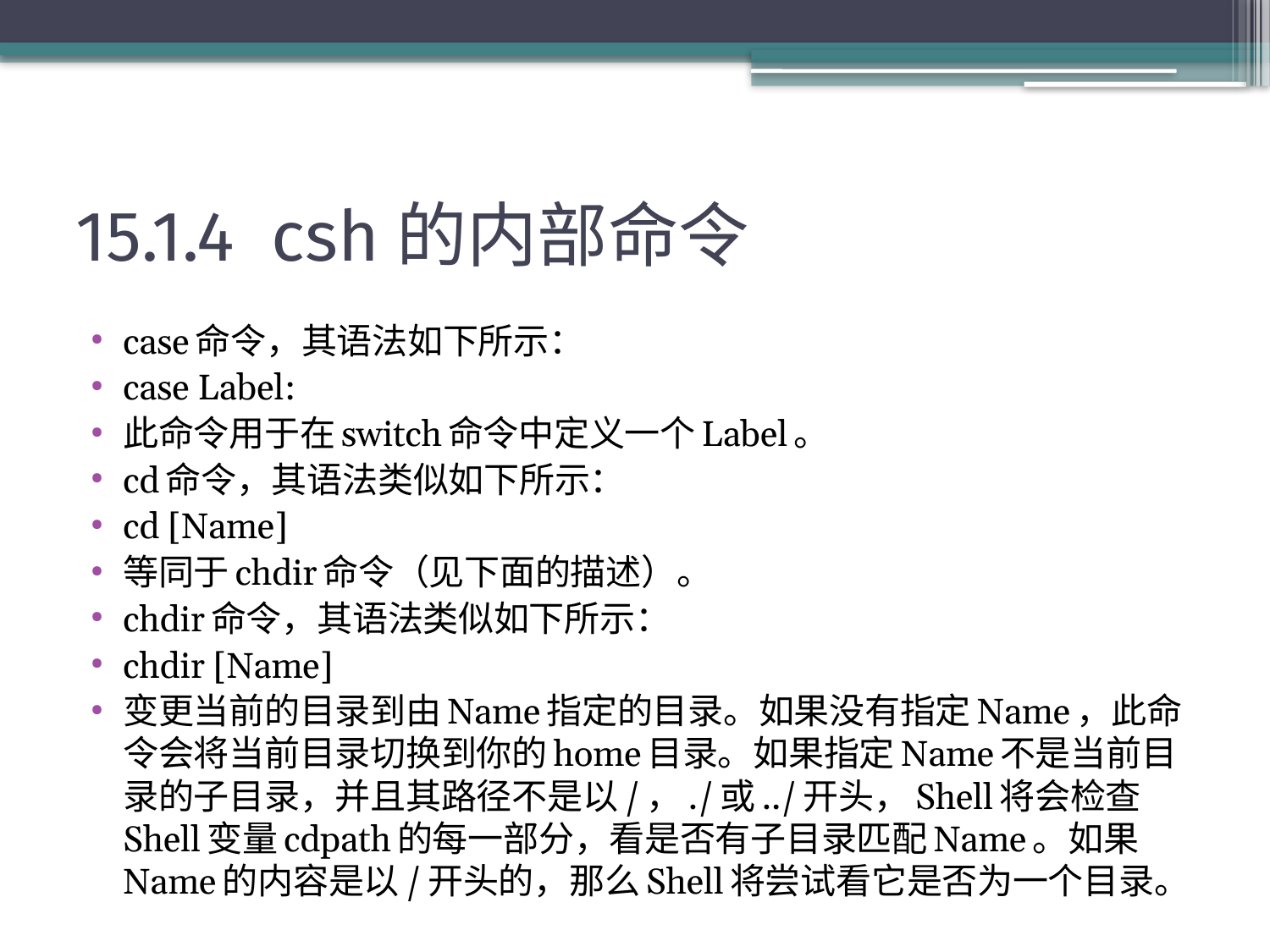

# 15.1.4  csh的内部命令
case命令，其语法如下所示：
case Label:
此命令用于在switch命令中定义一个Label。
cd命令，其语法类似如下所示：
cd [Name]
等同于chdir命令（见下面的描述）。
chdir命令，其语法类似如下所示：
chdir [Name]
变更当前的目录到由Name指定的目录。如果没有指定Name，此命令会将当前目录切换到你的home目录。如果指定Name不是当前目录的子目录，并且其路径不是以/，./或../开头，Shell将会检查Shell变量cdpath的每一部分，看是否有子目录匹配Name。如果Name的内容是以/开头的，那么Shell将尝试看它是否为一个目录。